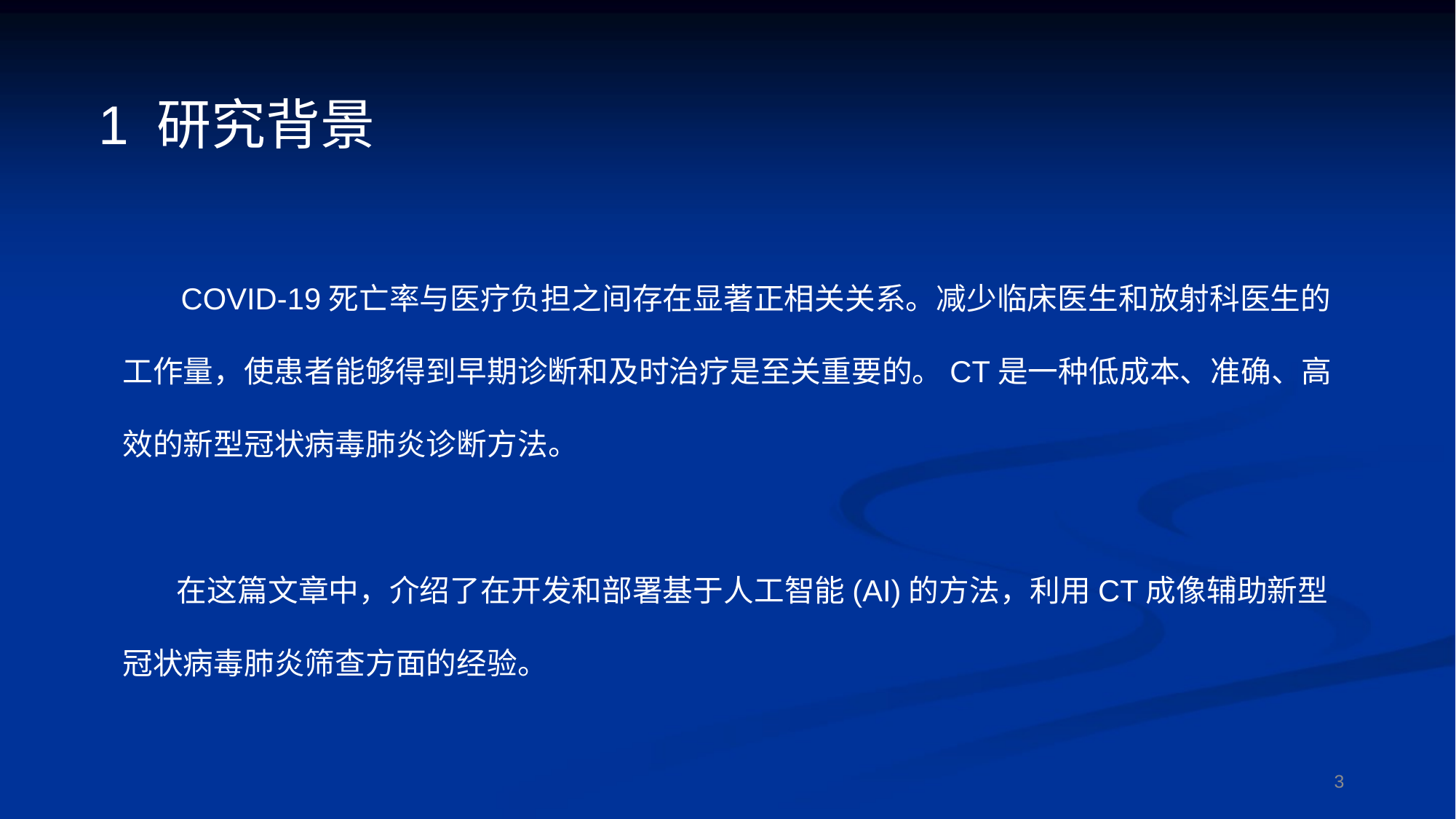

1 研究背景
       COVID-19死亡率与医疗负担之间存在显著正相关关系。减少临床医生和放射科医生的工作量，使患者能够得到早期诊断和及时治疗是至关重要的。CT是一种低成本、准确、高效的新型冠状病毒肺炎诊断方法。

       在这篇文章中，介绍了在开发和部署基于人工智能(AI)的方法，利用CT成像辅助新型冠状病毒肺炎筛查方面的经验。
3